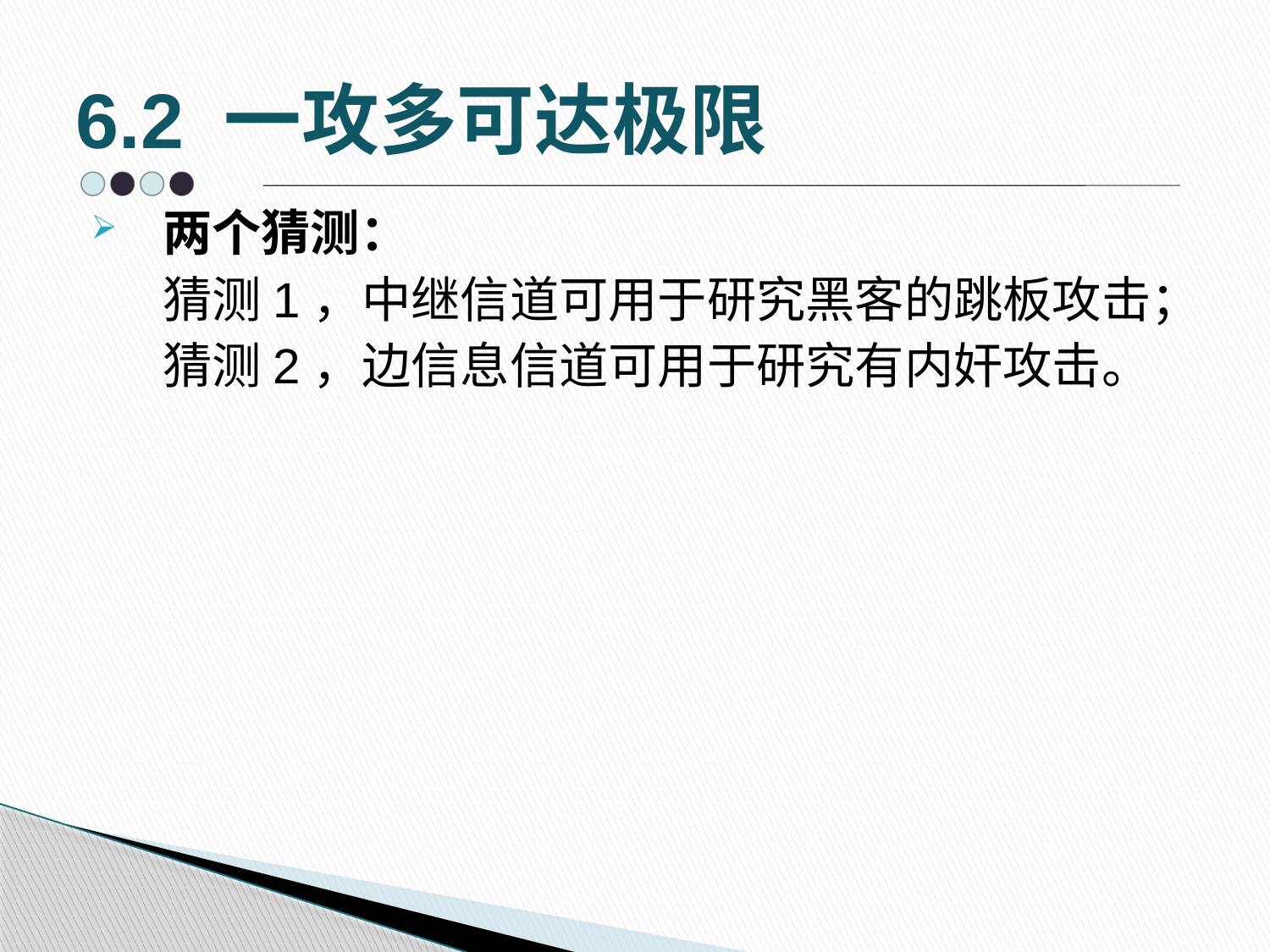

# 6.2 一攻多可达极限

两个猜测：
	猜测1，中继信道可用于研究黑客的跳板攻击；
	猜测2，边信息信道可用于研究有内奸攻击。